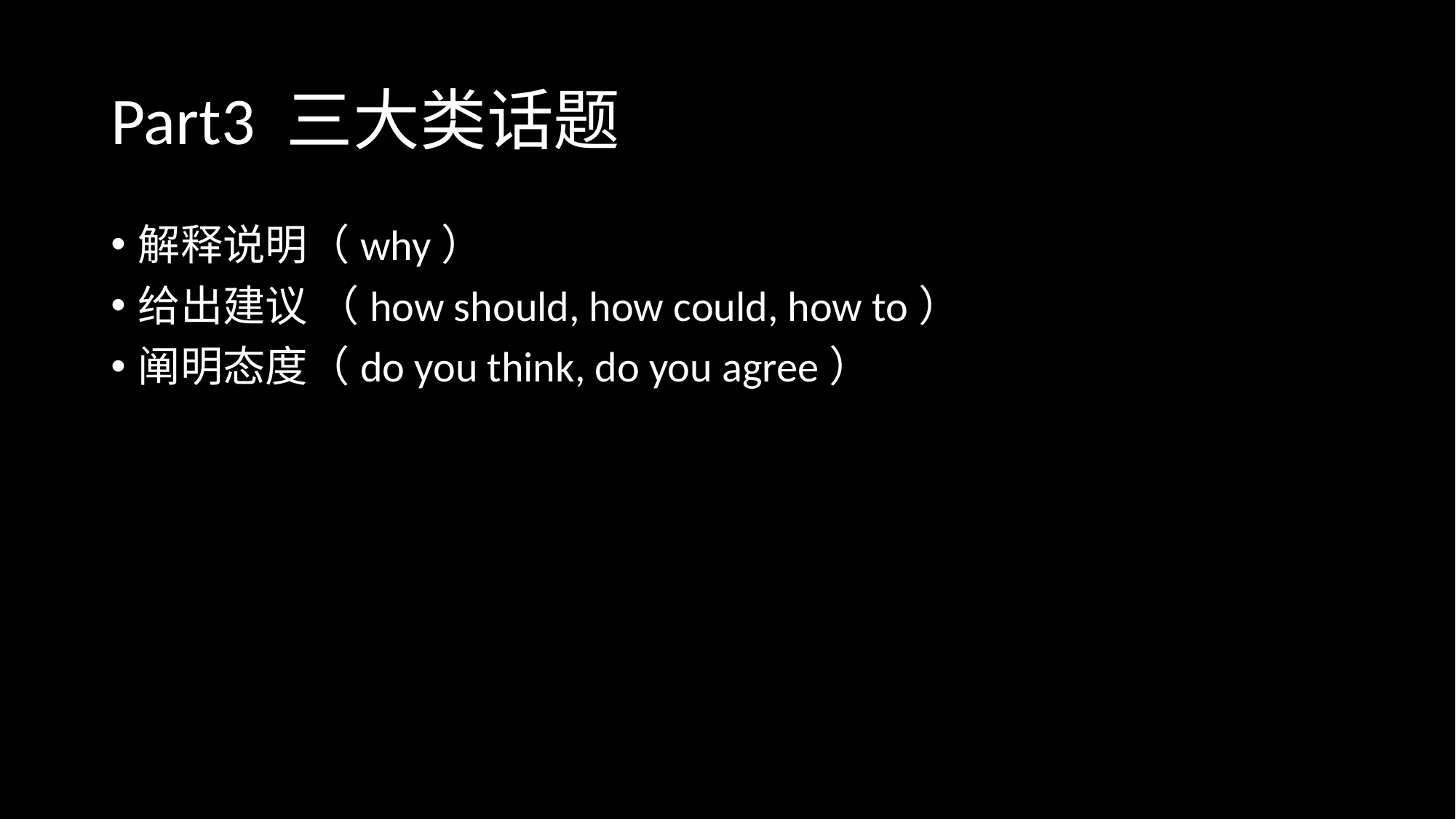

# Part3 三大类话题
解释说明（why）
给出建议 （how should, how could, how to）
阐明态度（do you think, do you agree）